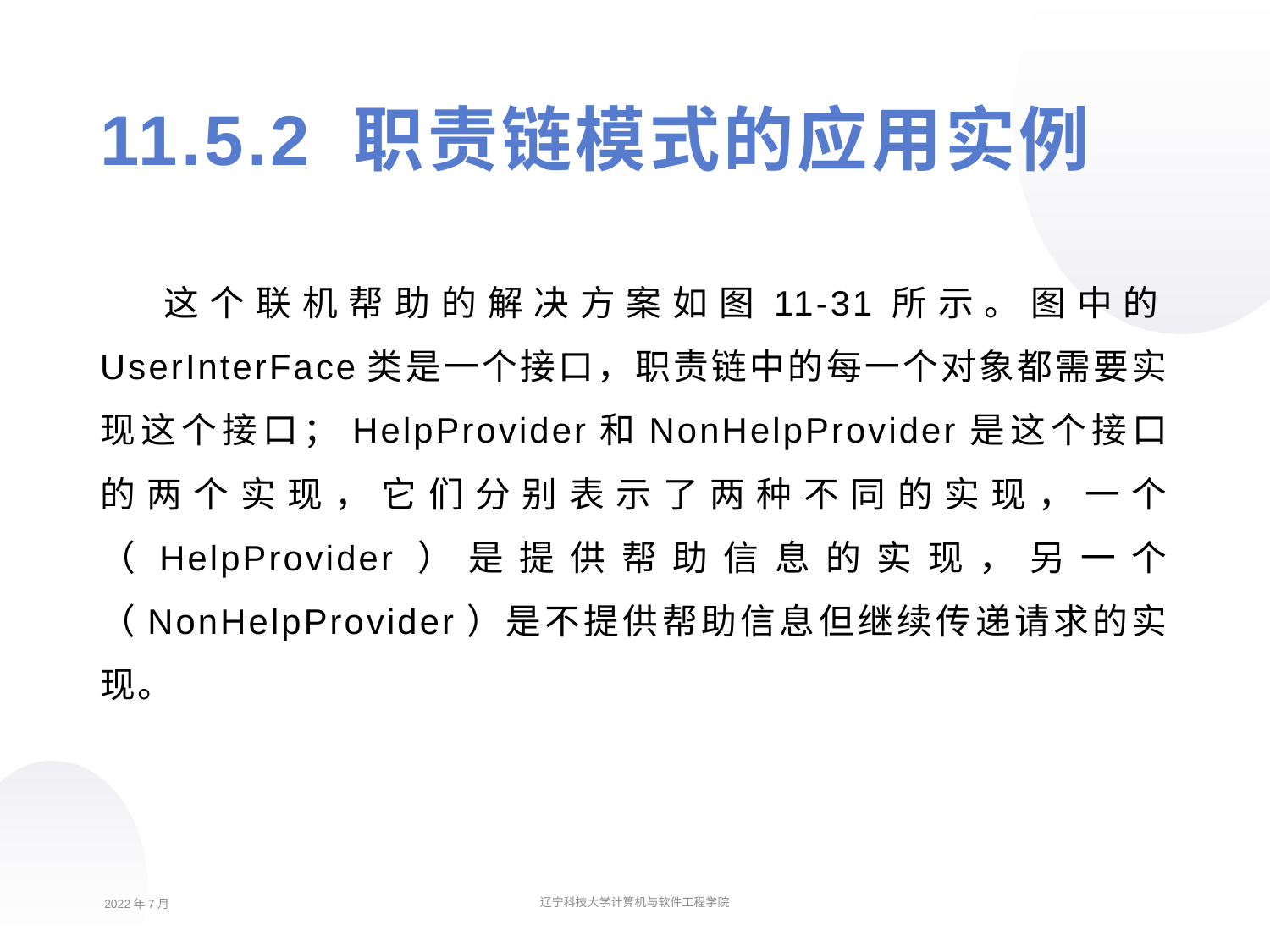

11.5.2 职责链模式的应用实例
这个联机帮助的解决方案如图11-31所示。图中的UserInterFace类是一个接口，职责链中的每一个对象都需要实现这个接口；HelpProvider和NonHelpProvider是这个接口的两个实现，它们分别表示了两种不同的实现，一个（HelpProvider）是提供帮助信息的实现，另一个（NonHelpProvider）是不提供帮助信息但继续传递请求的实现。

2022年7月
辽宁科技大学计算机与软件工程学院
150